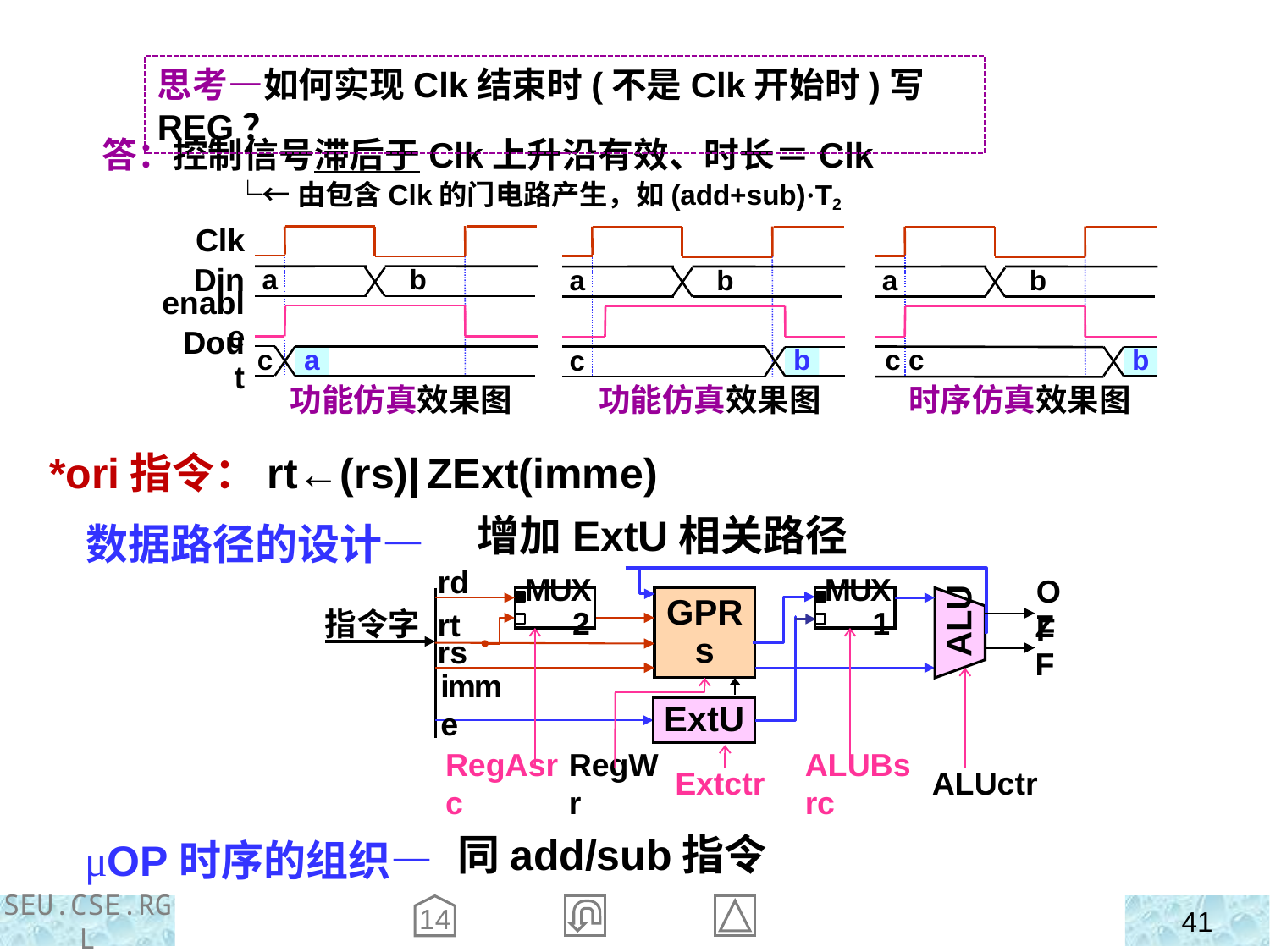

思考—如何实现Clk结束时(不是Clk开始时)写REG？
       答：控制信号滞后于Clk上升沿有效、时长＝Clk
                               └←由包含Clk的门电路产生，如(add+sub)·T2
Clk
Din
a
b
enable
c
a
Dout
功能仿真效果图
a
b
b
c
a
b
b
c c
时序仿真效果图
功能仿真效果图
 *ori指令：rt←(rs)| ZExt(imme)
    数据路径的设计—

    μOP时序的组织—
增加ExtU相关路径
rd
rt
rs
MUX2
GPRs
MUX1

OF
ALU
指令字

ZF
imme
ExtU
RegAsrc
RegWr
Extctr
ALUBsrc
ALUctr
同add/sub指令

14
SEU.CSE.RGL
41